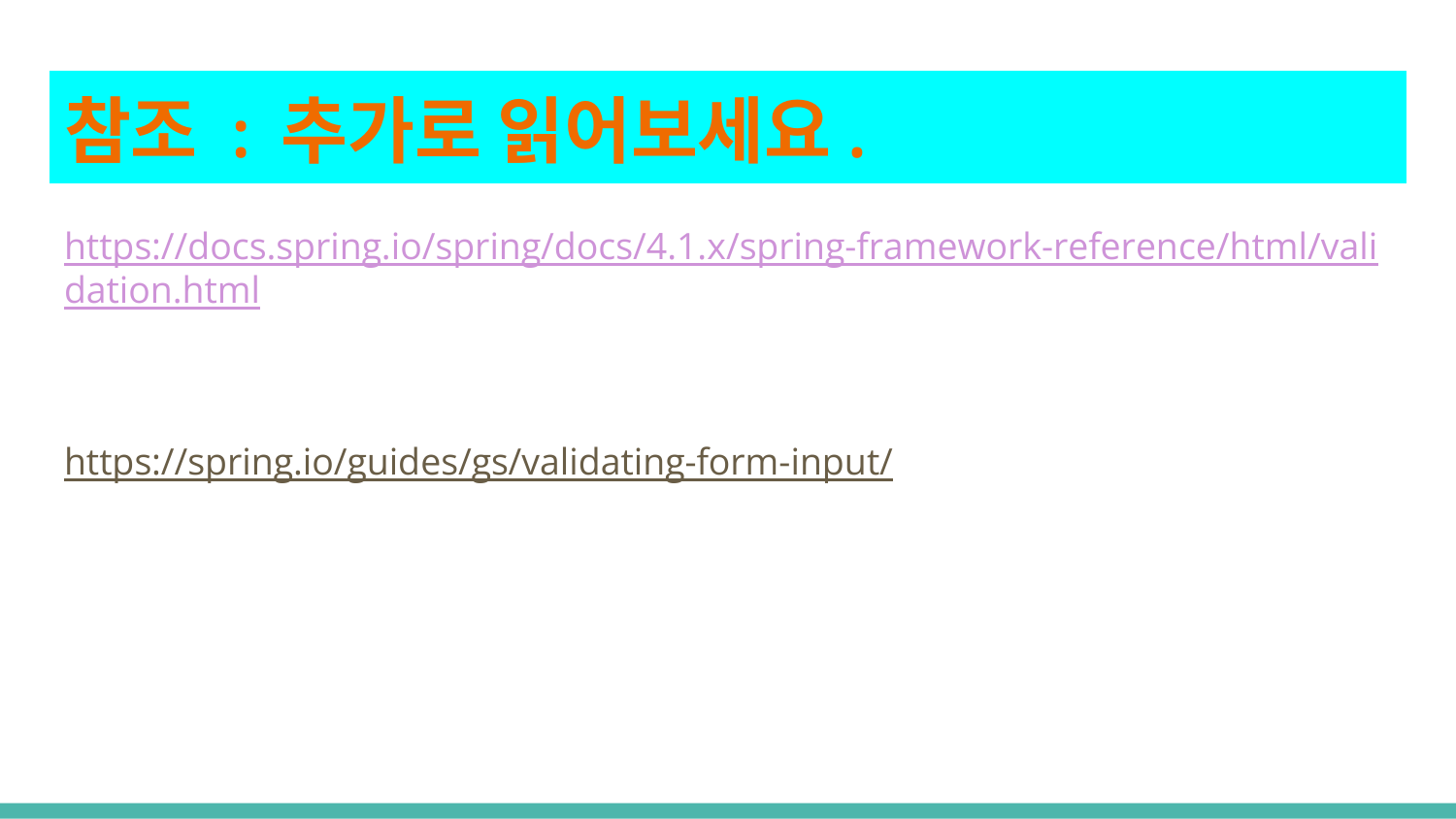

# 참조 : 추가로 읽어보세요.
https://docs.spring.io/spring/docs/4.1.x/spring-framework-reference/html/validation.html

https://spring.io/guides/gs/validating-form-input/